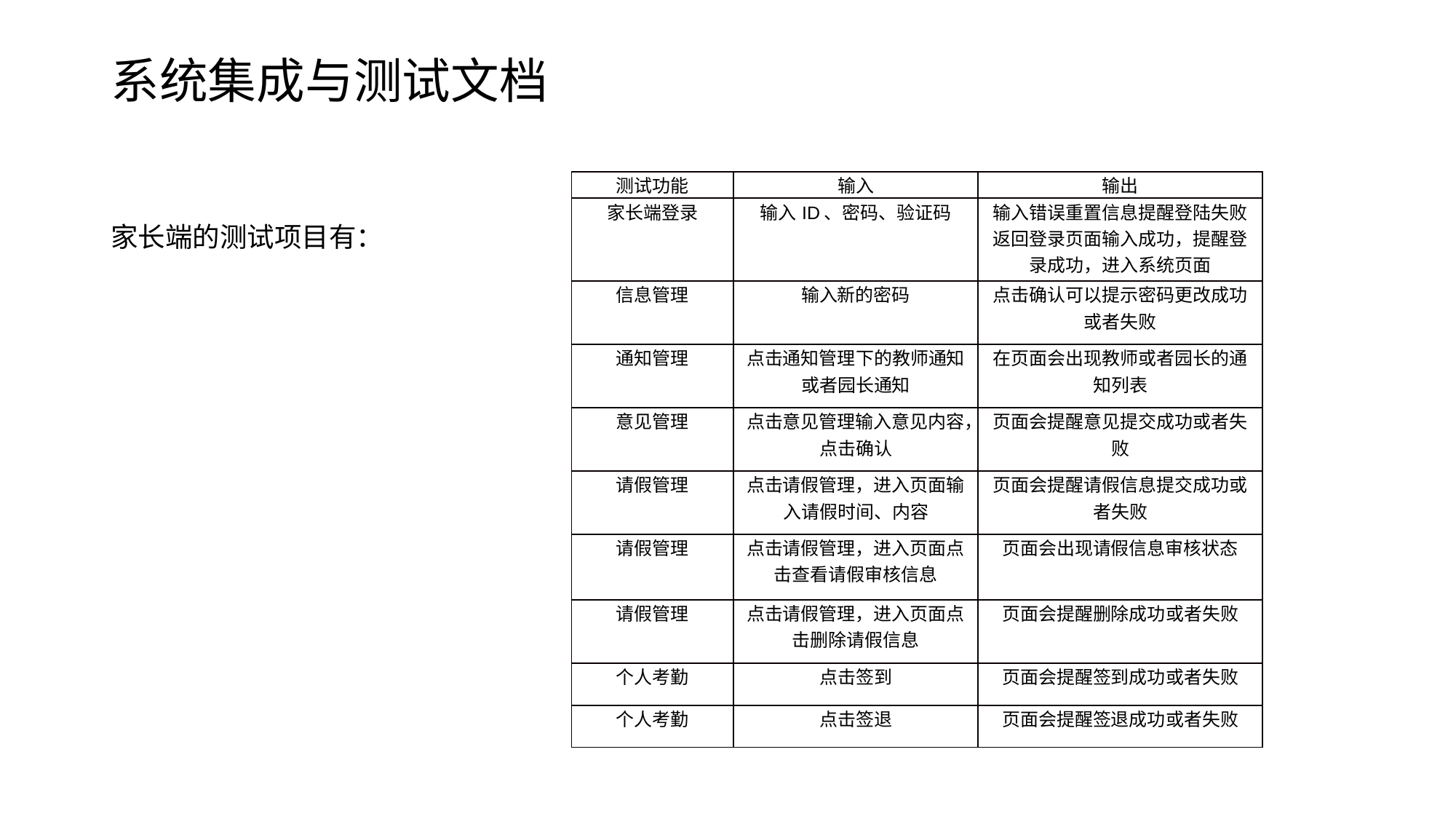

# 系统集成与测试文档
| 测试功能 | 输入 | 输出 |
| --- | --- | --- |
| 家长端登录 | 输入ID、密码、验证码 | 输入错误重置信息提醒登陆失败返回登录页面输入成功，提醒登录成功，进入系统页面 |
| 信息管理 | 输入新的密码 | 点击确认可以提示密码更改成功或者失败 |
| 通知管理 | 点击通知管理下的教师通知或者园长通知 | 在页面会出现教师或者园长的通知列表 |
| 意见管理 | 点击意见管理输入意见内容，点击确认 | 页面会提醒意见提交成功或者失败 |
| 请假管理 | 点击请假管理，进入页面输入请假时间、内容 | 页面会提醒请假信息提交成功或者失败 |
| 请假管理 | 点击请假管理，进入页面点击查看请假审核信息 | 页面会出现请假信息审核状态 |
| 请假管理 | 点击请假管理，进入页面点击删除请假信息 | 页面会提醒删除成功或者失败 |
| 个人考勤 | 点击签到 | 页面会提醒签到成功或者失败 |
| 个人考勤 | 点击签退 | 页面会提醒签退成功或者失败 |
家长端的测试项目有：